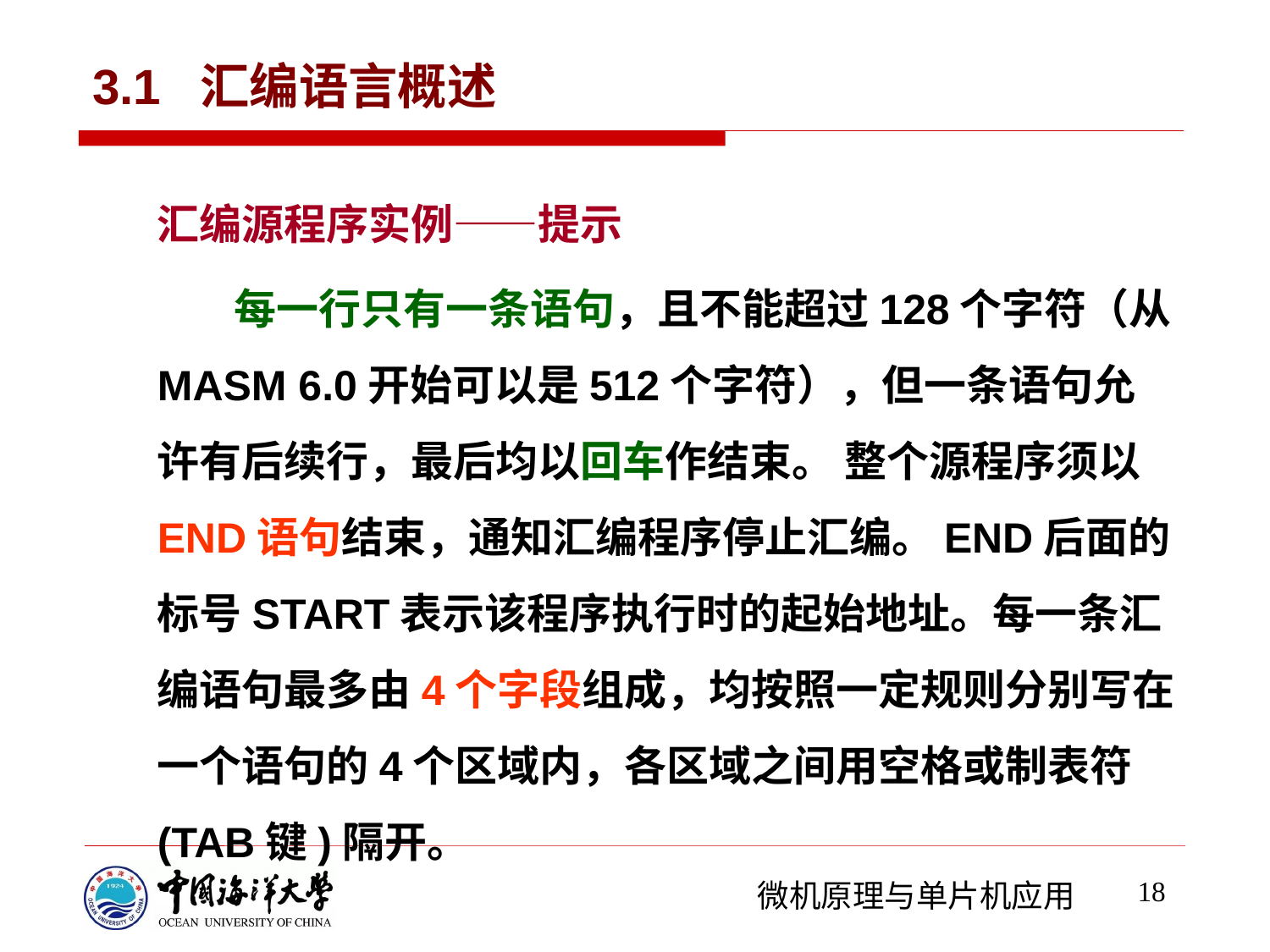

# 3.1  汇编语言概述
汇编源程序实例——提示
       每一行只有一条语句，且不能超过128个字符（从MASM 6.0开始可以是512个字符），但一条语句允许有后续行，最后均以回车作结束。 整个源程序须以END语句结束，通知汇编程序停止汇编。END后面的标号START表示该程序执行时的起始地址。每一条汇编语句最多由4个字段组成，均按照一定规则分别写在一个语句的4个区域内，各区域之间用空格或制表符(TAB键)隔开。

18